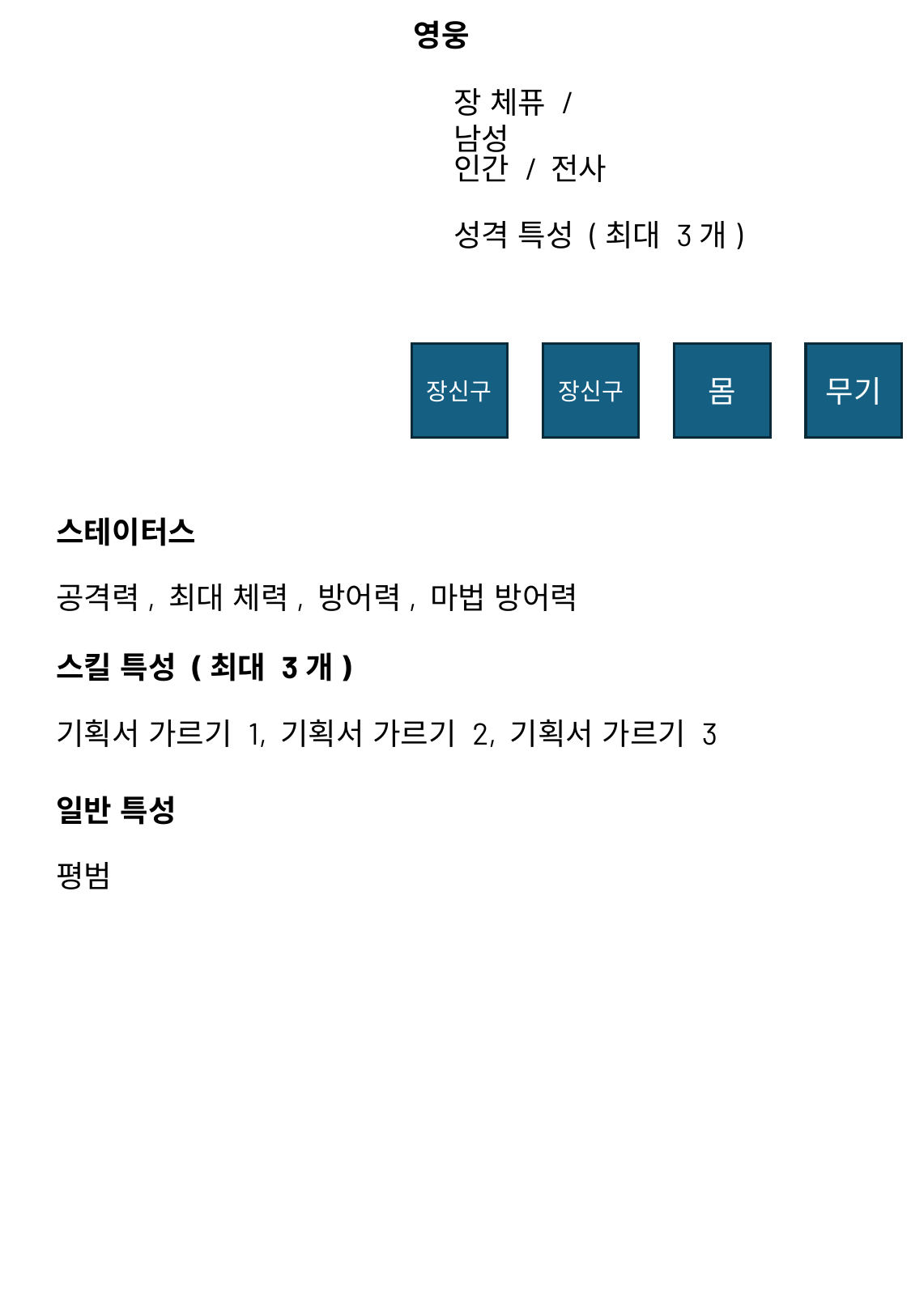

영웅
장 체퓨 / 남성
인간 / 전사
성격 특성 (최대 3개)
장신구
장신구
몸
무기
스테이터스
공격력, 최대 체력, 방어력, 마법 방어력
스킬 특성 (최대 3개)
기획서 가르기 1, 기획서 가르기 2, 기획서 가르기 3
일반 특성
평범